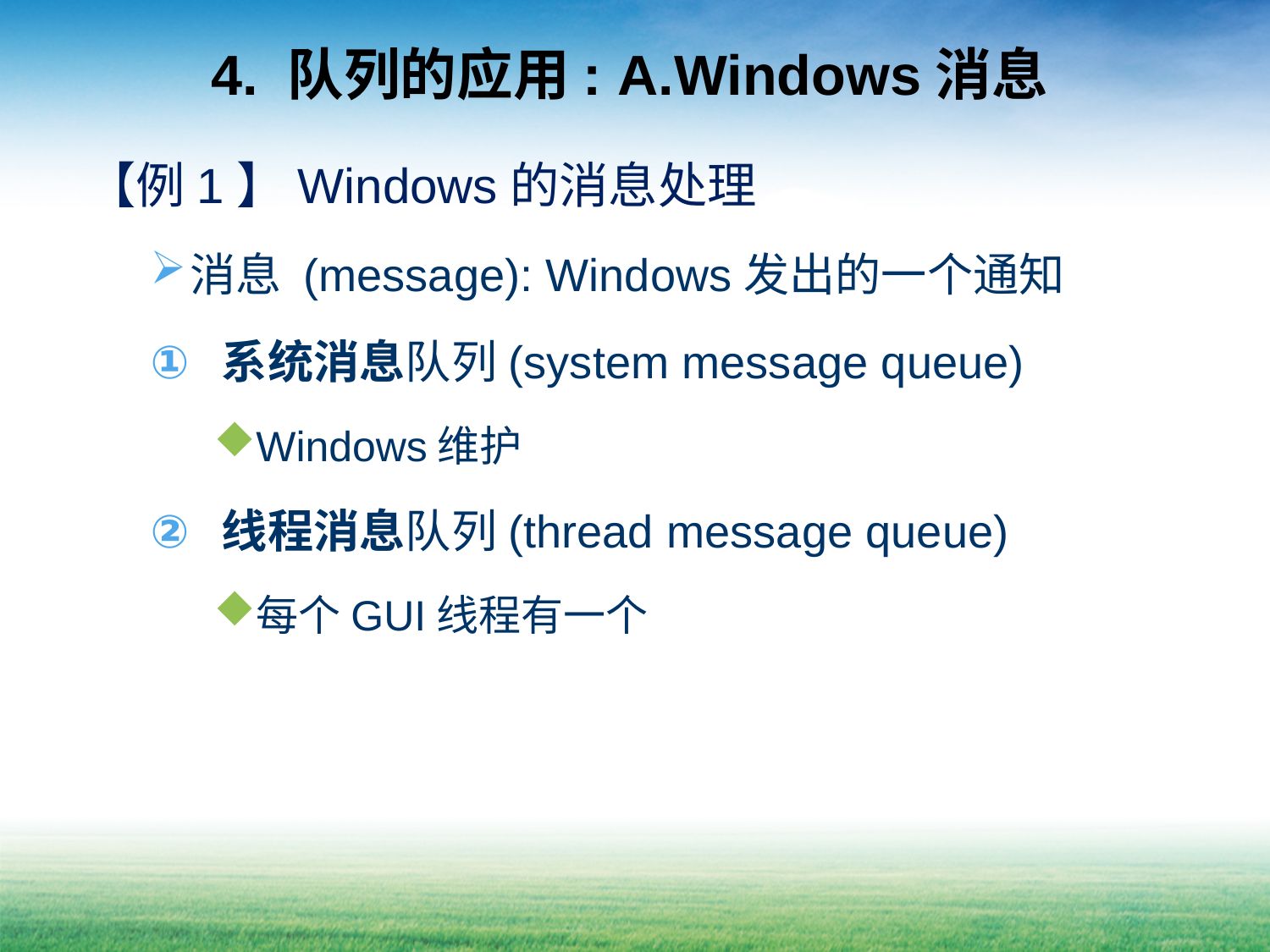

# 4. 队列的应用: A.Windows消息
【例1】Windows的消息处理
消息 (message): Windows发出的一个通知
系统消息队列(system message queue)
Windows维护
线程消息队列(thread message queue)
每个GUI线程有一个